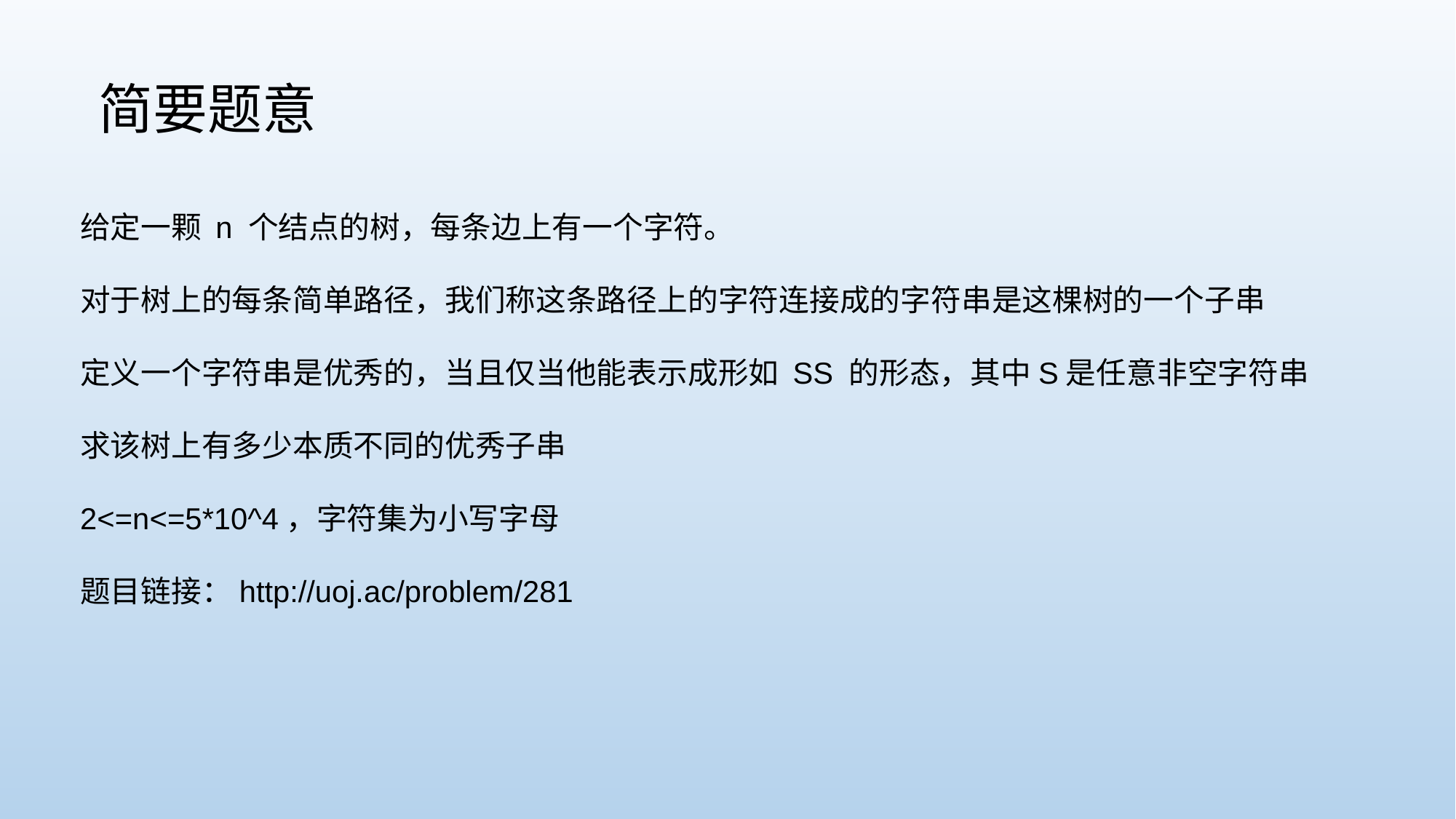

简要题意
给定一颗 n 个结点的树，每条边上有一个字符。

对于树上的每条简单路径，我们称这条路径上的字符连接成的字符串是这棵树的一个子串

定义一个字符串是优秀的，当且仅当他能表示成形如 SS 的形态，其中S是任意非空字符串

求该树上有多少本质不同的优秀子串

2<=n<=5*10^4，字符集为小写字母

题目链接：http://uoj.ac/problem/281